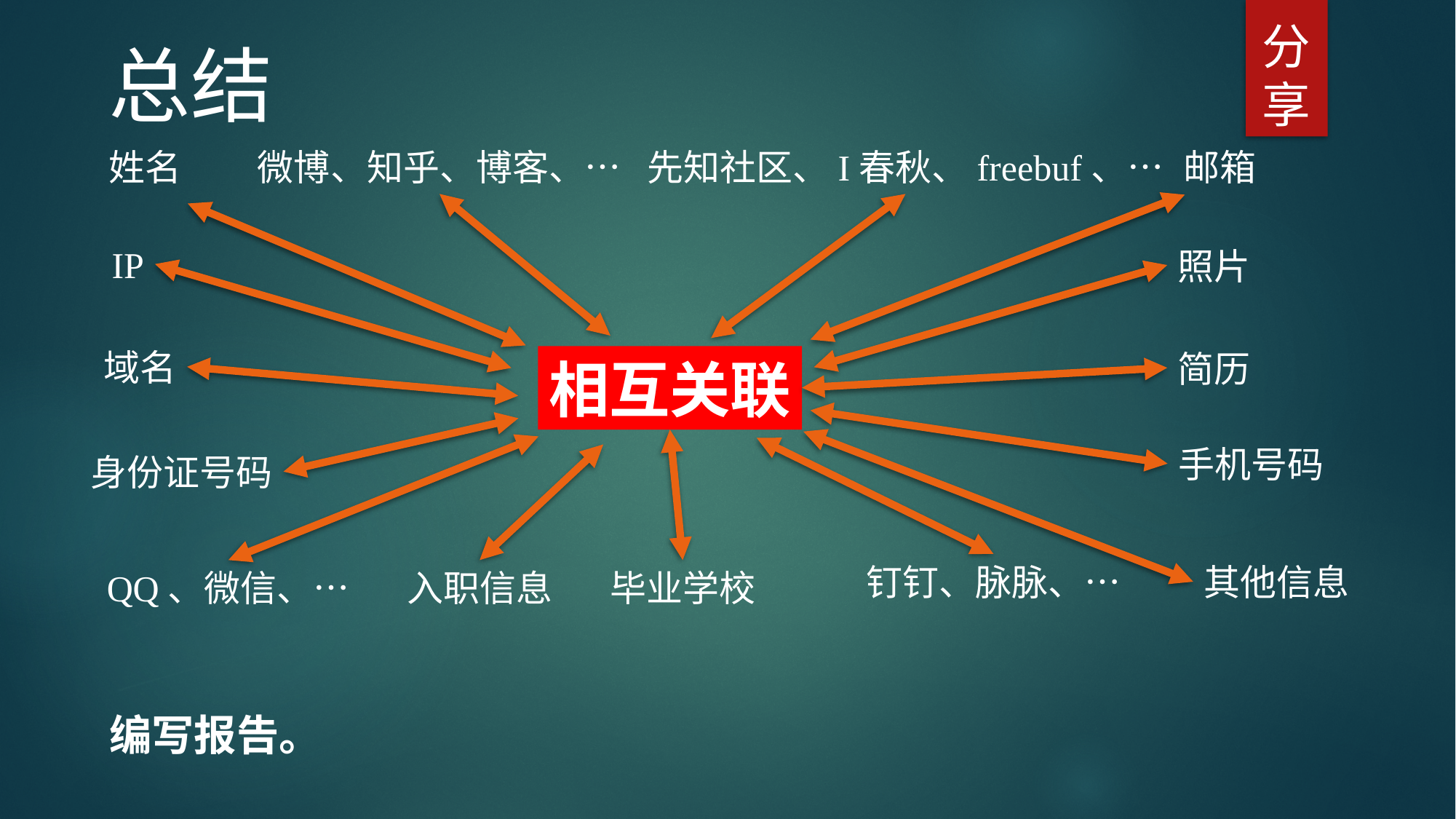

分享
总结
微博、知乎、博客、…
先知社区、I春秋、freebuf、…
邮箱
姓名
IP
照片

域名
简历
相互关联
手机号码
身份证号码
钉钉、脉脉、…
其他信息
QQ、微信、…
入职信息
毕业学校
编写报告。